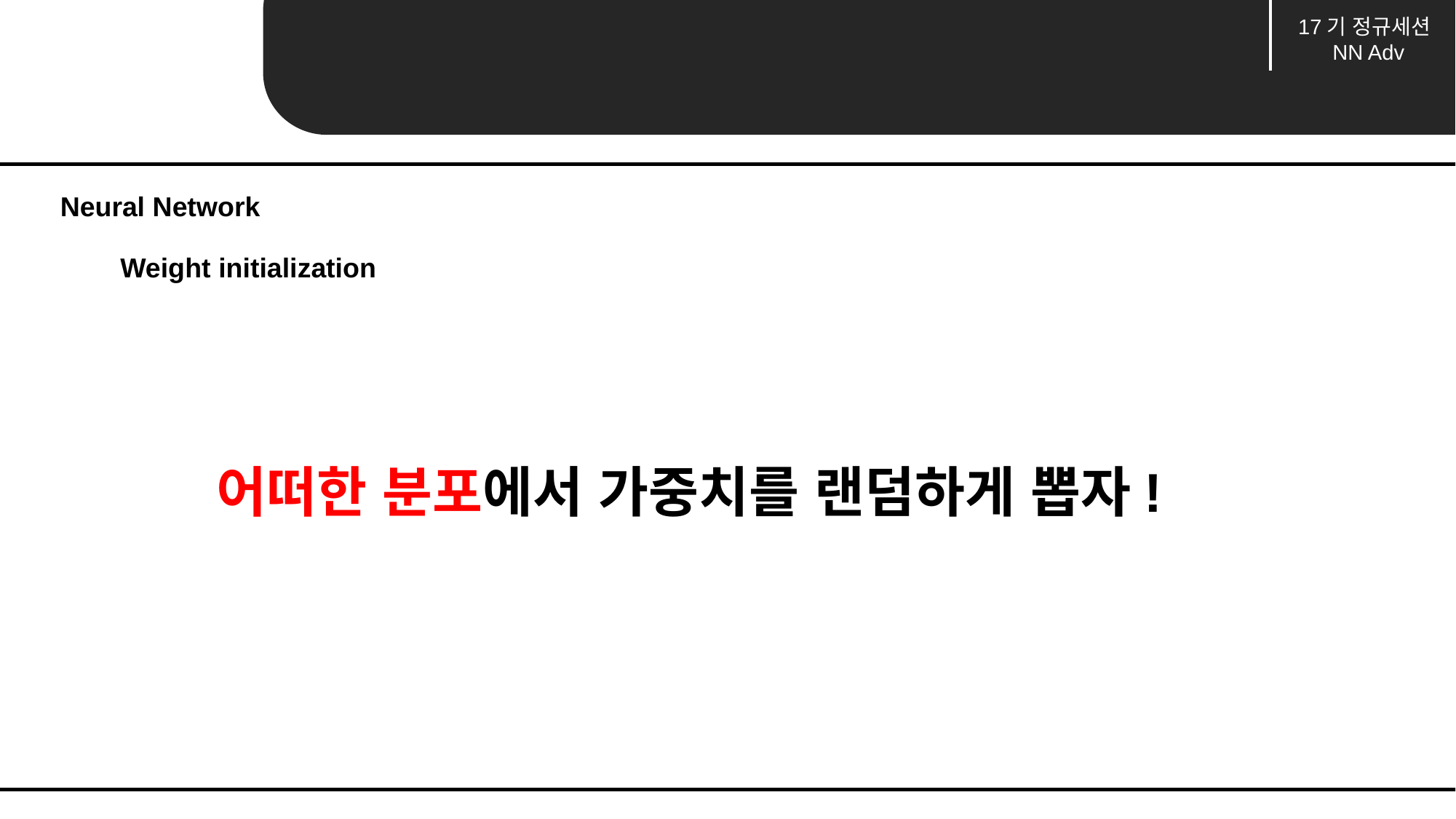

17기 정규세션
SVM
17기 정규세션
NN Adv
Unit  03 ㅣWeight initialization
Neural Network
Weight initialization
어떠한 분포에서 가중치를 랜덤하게 뽑자!